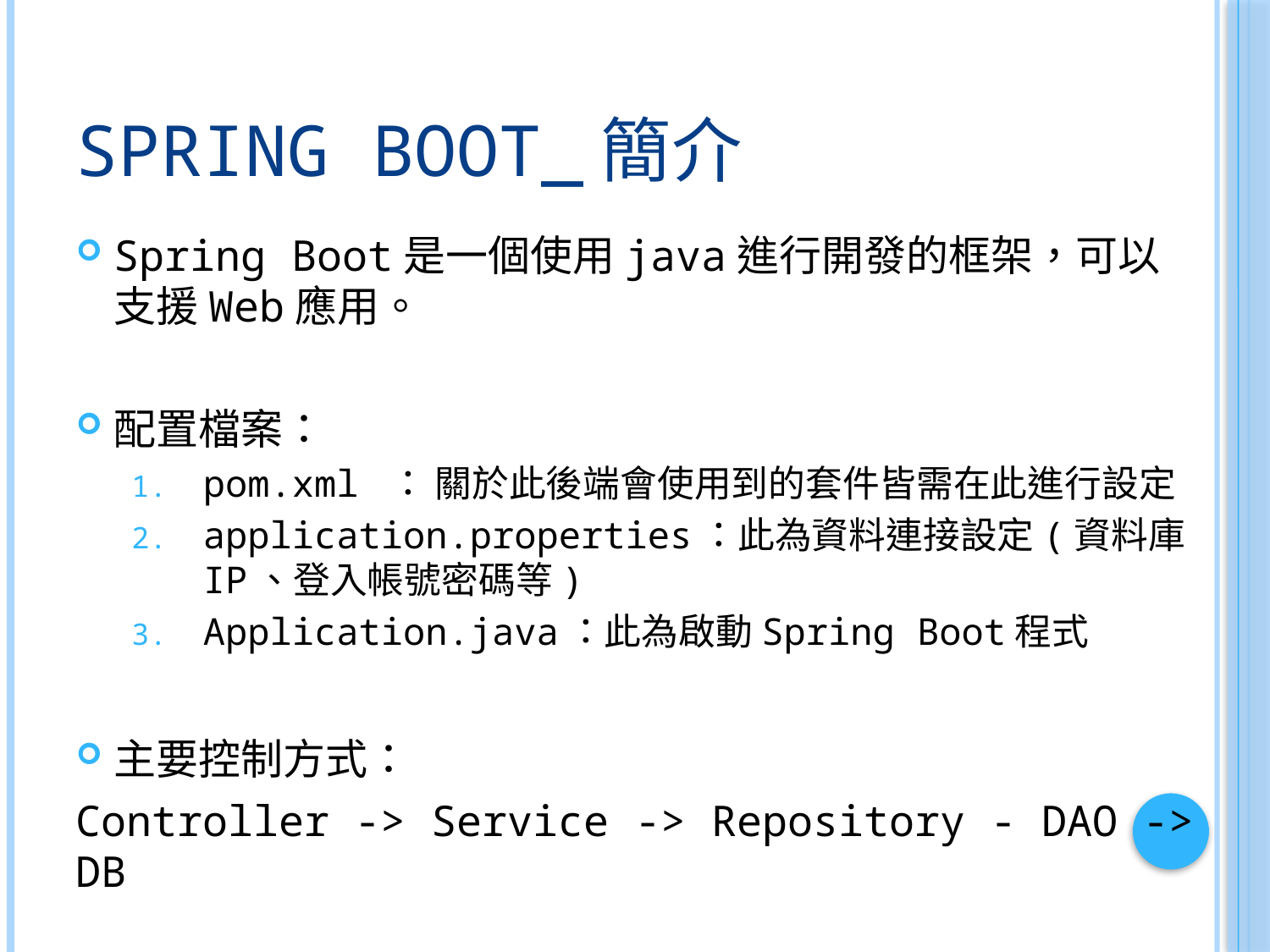

# Spring Boot_簡介
Spring Boot是一個使用java進行開發的框架，可以支援Web應用。

配置檔案：
pom.xml ： 關於此後端會使用到的套件皆需在此進行設定
application.properties：此為資料連接設定(資料庫IP、登入帳號密碼等)
Application.java：此為啟動Spring Boot程式

主要控制方式：
Controller -> Service -> Repository - DAO -> DB